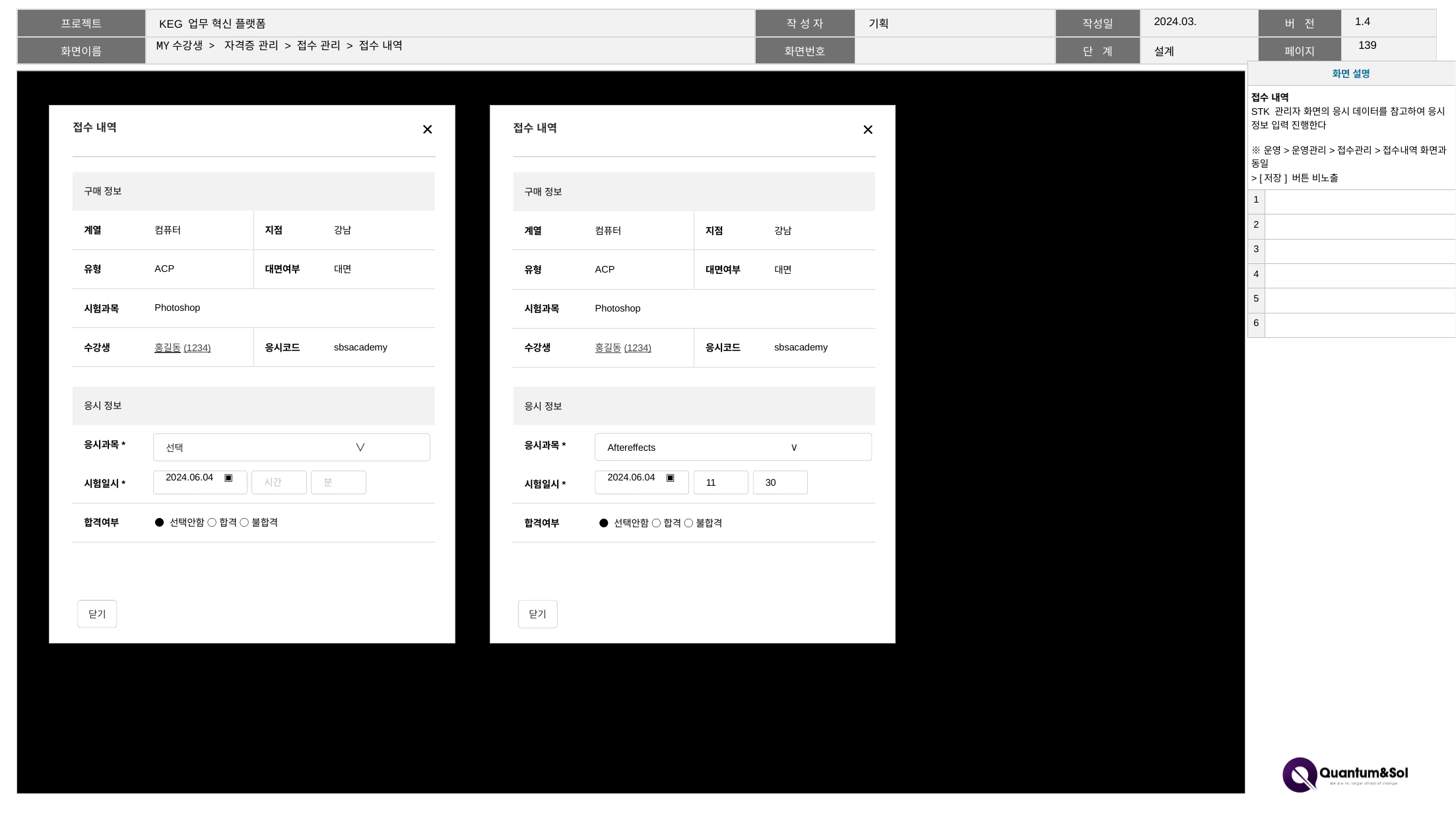

139

# MY수강생 > 자격증 관리 > 접수 관리 > 접수 내역
| 화면 설명 |  |
| --- | --- |
| 접수 내역 STK 관리자 화면의 응시 데이터를 참고하여 응시 정보 입력 진행한다 ※운영>운영관리>접수관리>접수내역 화면과 동일 > [저장] 버튼 비노출 |  |
| 1 |  |
| 2 |  |
| 3 |  |
| 4 |  |
| 5 |  |
| 6 |  |
접수 내역
접수 내역
| 구매 정보 |  |  |  |
| --- | --- | --- | --- |
| 계열 | 컴퓨터 | 지점 | 강남 |
| 유형 | ACP | 대면여부 | 대면 |
| 시험과목 | Photoshop |  |  |
| 수강생 | 홍길동(1234) | 응시코드 | sbsacademy |
| 구매 정보 |  |  |  |
| --- | --- | --- | --- |
| 계열 | 컴퓨터 | 지점 | 강남 |
| 유형 | ACP | 대면여부 | 대면 |
| 시험과목 | Photoshop |  |  |
| 수강생 | 홍길동(1234) | 응시코드 | sbsacademy |
| 응시 정보 |  |  |  |
| --- | --- | --- | --- |
| 응시과목\* |  |  |  |
| 시험일시\* |  |  |  |
| 합격여부 | ● 선택안함 ○ 합격 ○ 불합격 |  |  |
| 응시 정보 |  |  |  |
| --- | --- | --- | --- |
| 응시과목\* |  |  |  |
| 시험일시\* |  |  |  |
| 합격여부 | ● 선택안함 ○ 합격 ○ 불합격 |  |  |
Aftereffects                                                   ∨
선택                                                                 ∨
2024.06.04    ▣
시간
분
2024.06.04    ▣
11
30
닫기
닫기